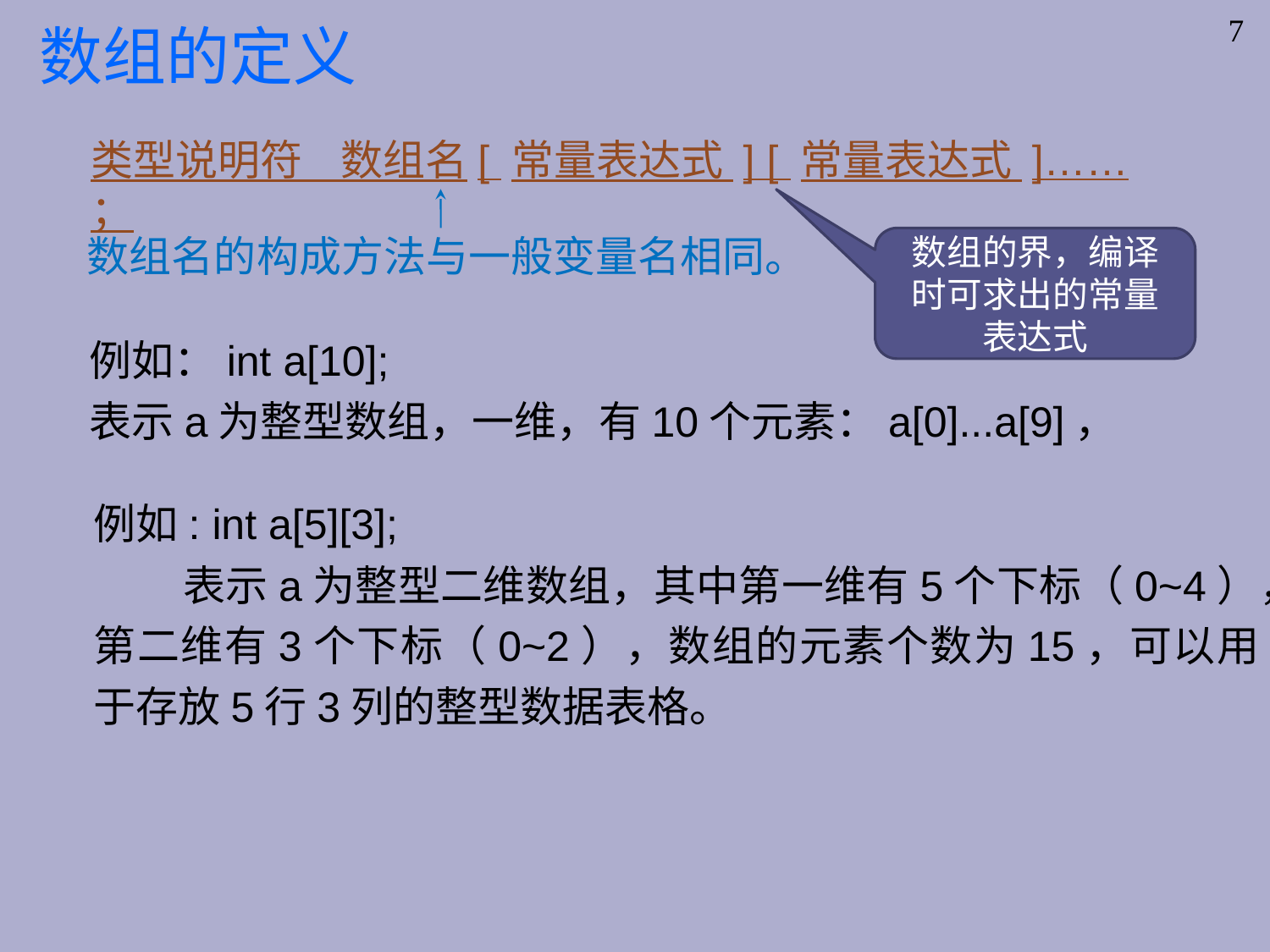

# 数组的定义
7
类型说明符    数组名[ 常量表达式 ] [ 常量表达式 ]…… ；

数组名的构成方法与一般变量名相同。
数组的界，编译时可求出的常量表达式
例如：int a[10];
表示a为整型数组，一维，有10个元素：a[0]...a[9]，
例如: int a[5][3];
        表示a为整型二维数组，其中第一维有5个下标（0~4），第二维有3个下标（0~2），数组的元素个数为15，可以用于存放5行3列的整型数据表格。